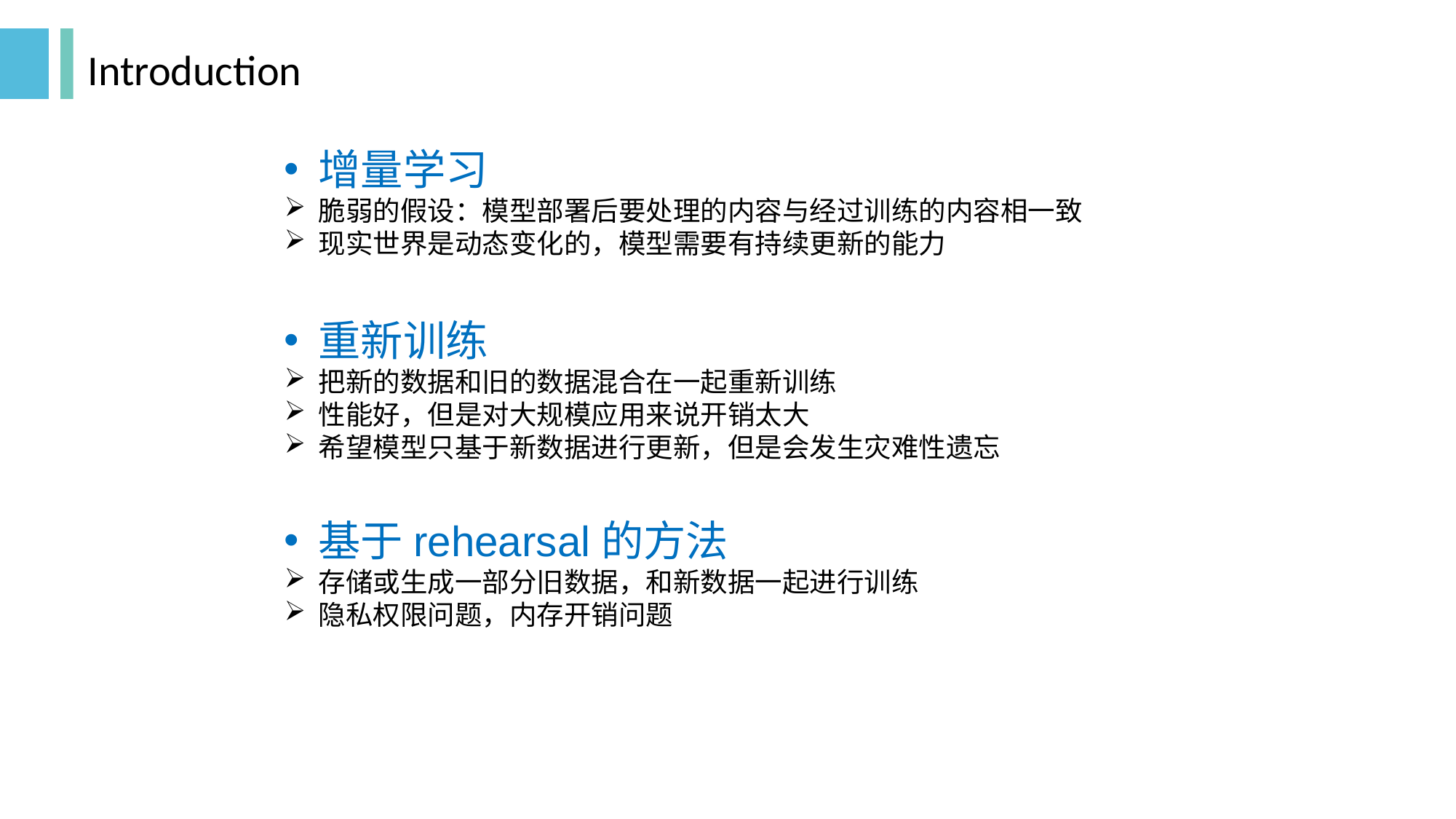

# Introduction
增量学习
脆弱的假设：模型部署后要处理的内容与经过训练的内容相一致
现实世界是动态变化的，模型需要有持续更新的能力

重新训练
把新的数据和旧的数据混合在一起重新训练
性能好，但是对大规模应用来说开销太大
希望模型只基于新数据进行更新，但是会发生灾难性遗忘

基于rehearsal的方法
存储或生成一部分旧数据，和新数据一起进行训练
隐私权限问题，内存开销问题